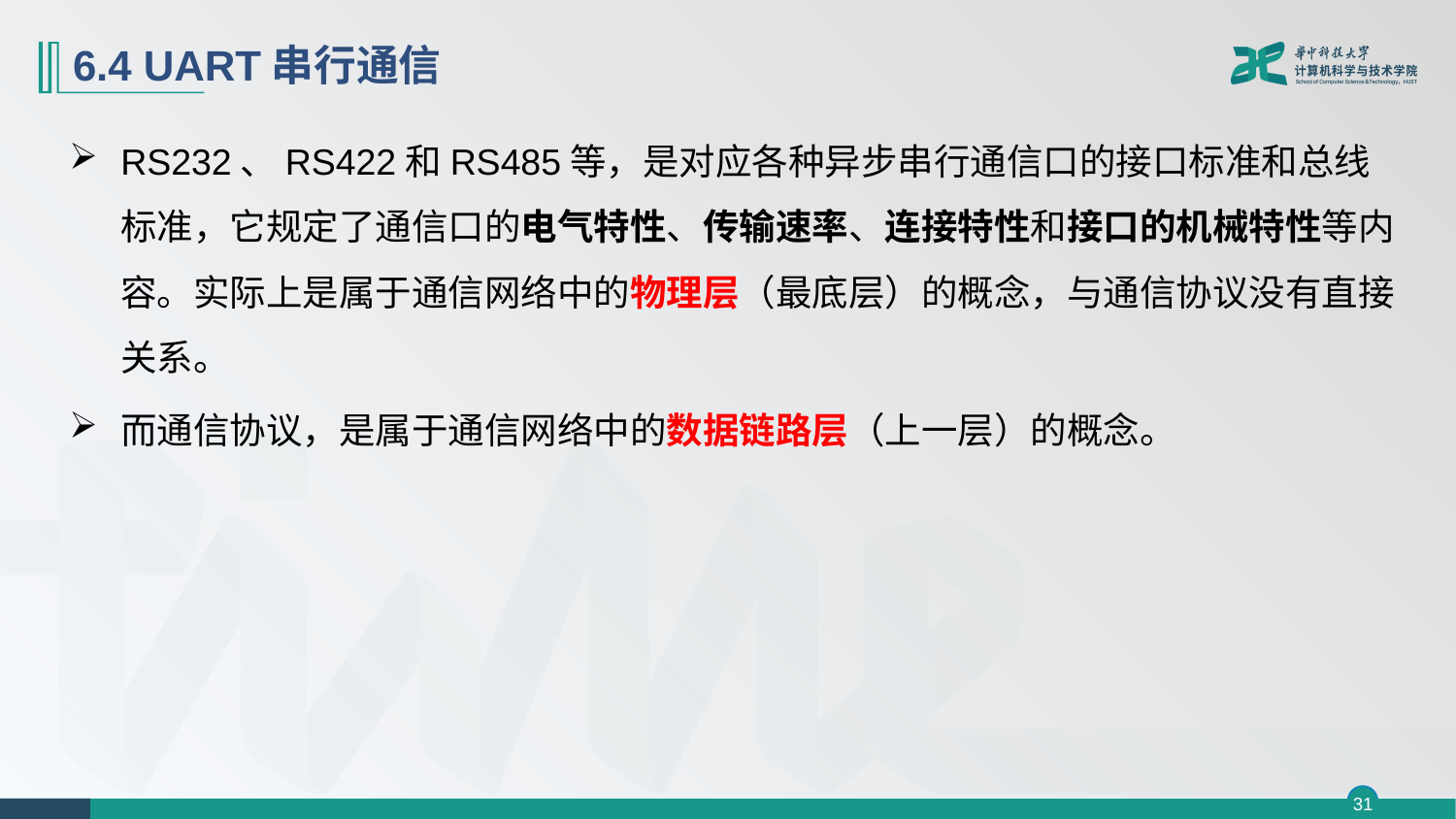

# 6.4 UART串行通信
RS232、RS422和RS485等，是对应各种异步串行通信口的接口标准和总线标准，它规定了通信口的电气特性、传输速率、连接特性和接口的机械特性等内容。实际上是属于通信网络中的物理层（最底层）的概念，与通信协议没有直接关系。
而通信协议，是属于通信网络中的数据链路层（上一层）的概念。